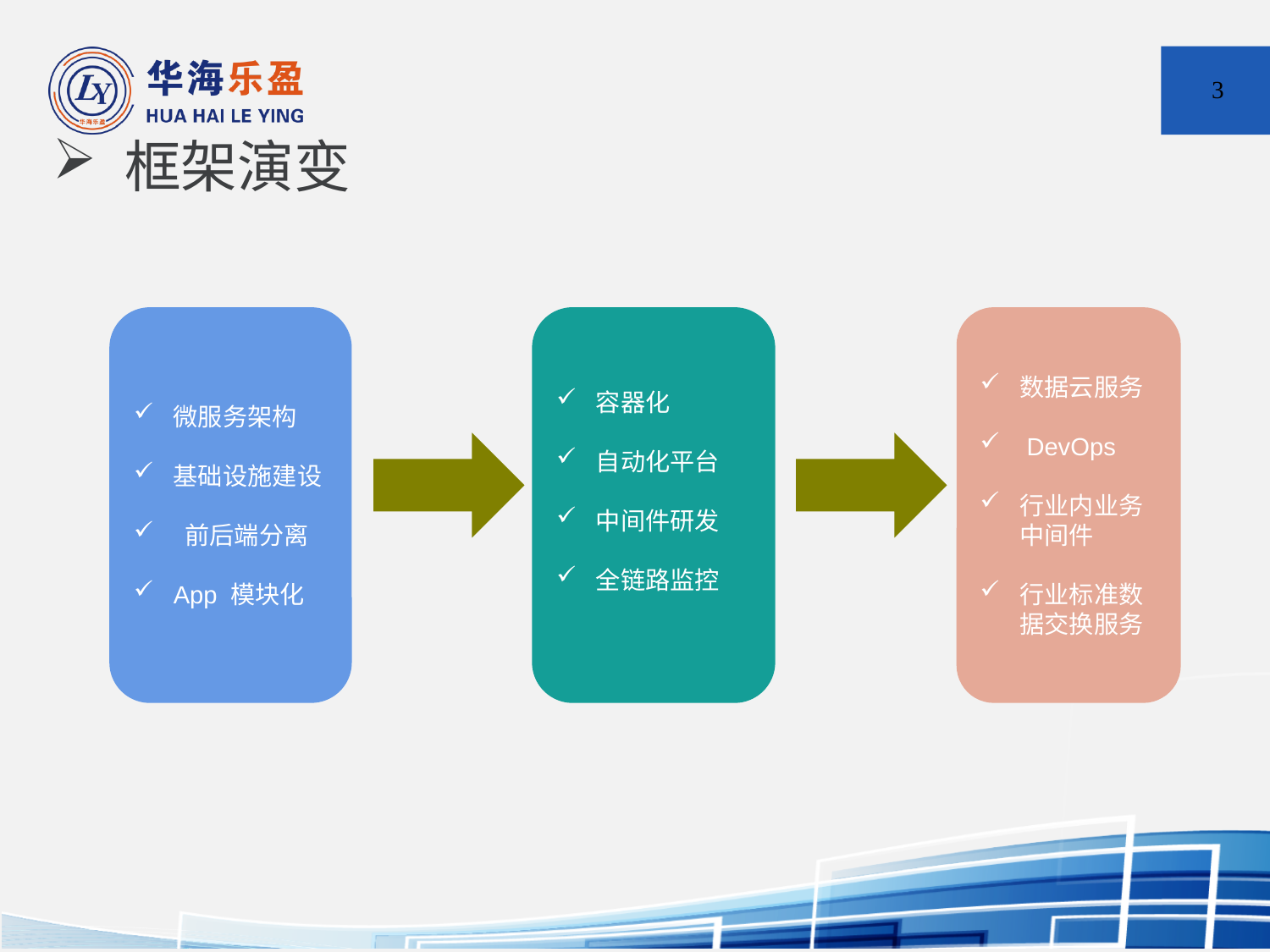

3
# 框架演变

微服务架构

基础设施建设

 前后端分离

App 模块化

容器化

自动化平台

中间件研发

全链路监控

数据云服务

 DevOps

行业内业务中间件

行业标准数据交换服务